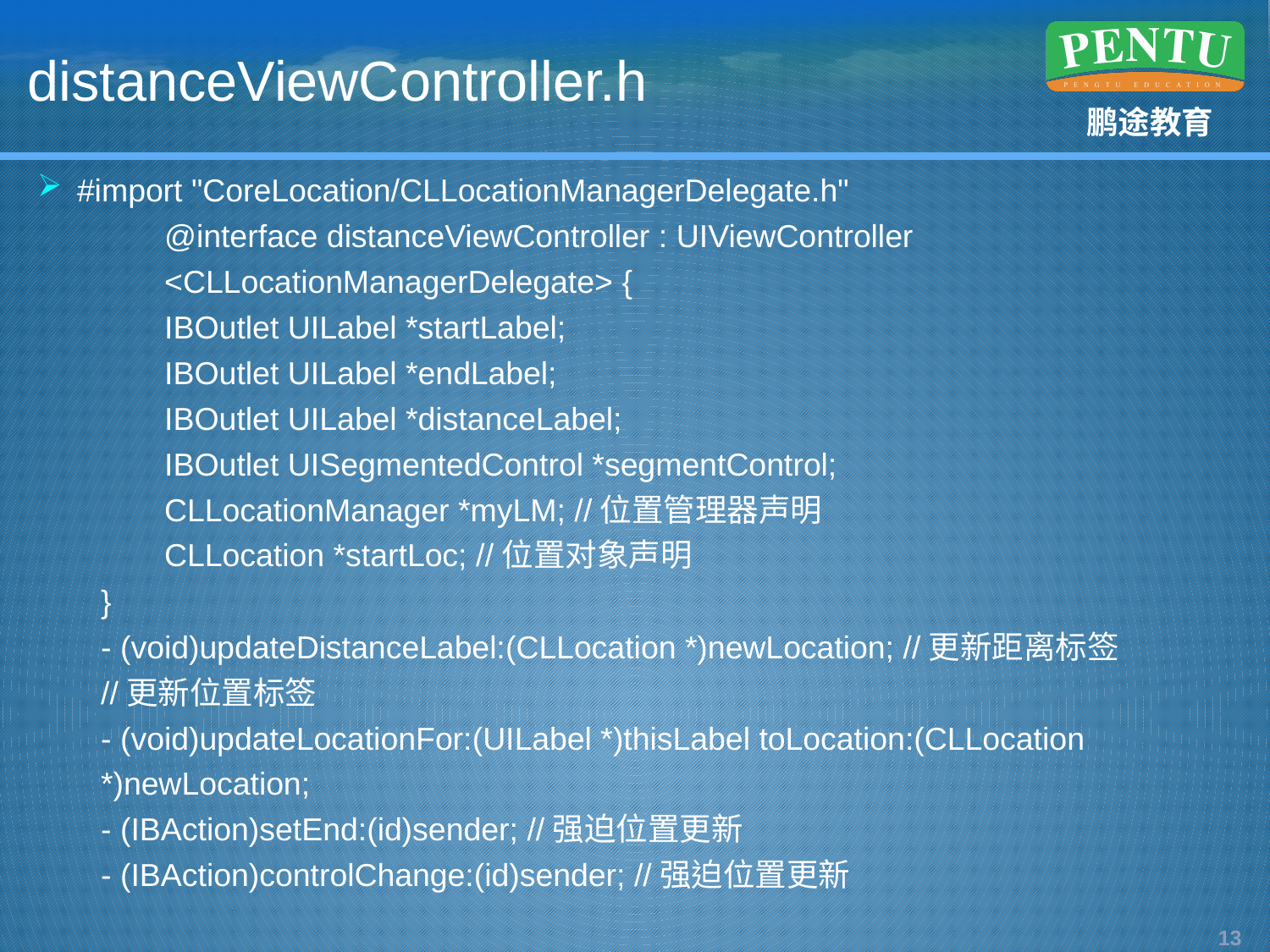

# distanceViewController.h
#import "CoreLocation/CLLocationManagerDelegate.h"
@interface distanceViewController : UIViewController <CLLocationManagerDelegate> {
IBOutlet UILabel *startLabel;
IBOutlet UILabel *endLabel;
IBOutlet UILabel *distanceLabel;
IBOutlet UISegmentedControl *segmentControl;
CLLocationManager *myLM; //位置管理器声明
CLLocation *startLoc; //位置对象声明
}
- (void)updateDistanceLabel:(CLLocation *)newLocation; //更新距离标签
//更新位置标签
- (void)updateLocationFor:(UILabel *)thisLabel toLocation:(CLLocation *)newLocation;
- (IBAction)setEnd:(id)sender; //强迫位置更新
- (IBAction)controlChange:(id)sender; //强迫位置更新
13